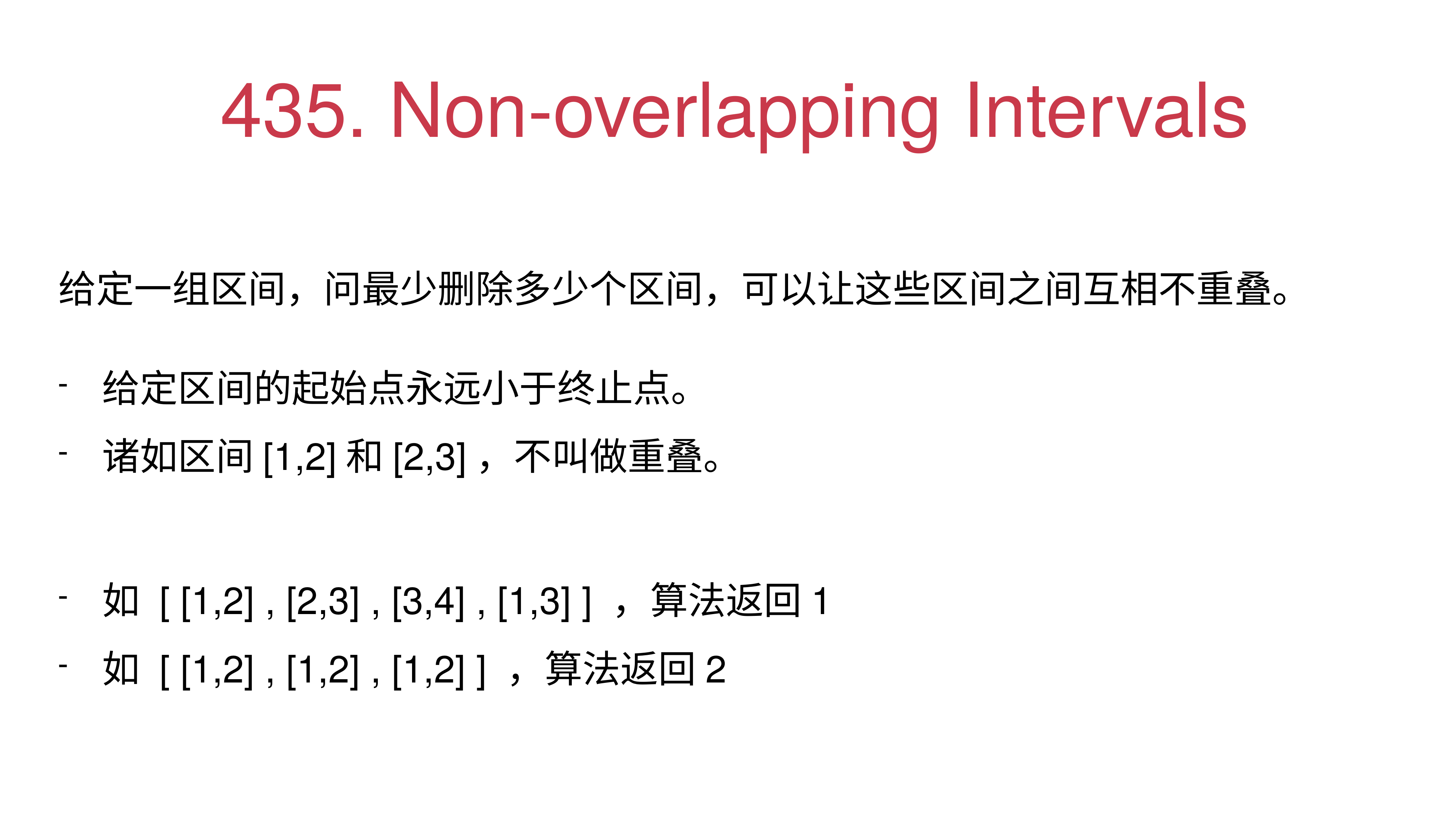

# 435. Non-overlapping Intervals
给定一组区间，问最少删除多少个区间，可以让这些区间之间互相不重叠。
给定区间的起始点永远小于终止点。
诸如区间[1,2]和[2,3]，不叫做重叠。
如 [ [1,2] , [2,3] , [3,4] , [1,3] ] ，算法返回1
如 [ [1,2] , [1,2] , [1,2] ] ，算法返回2